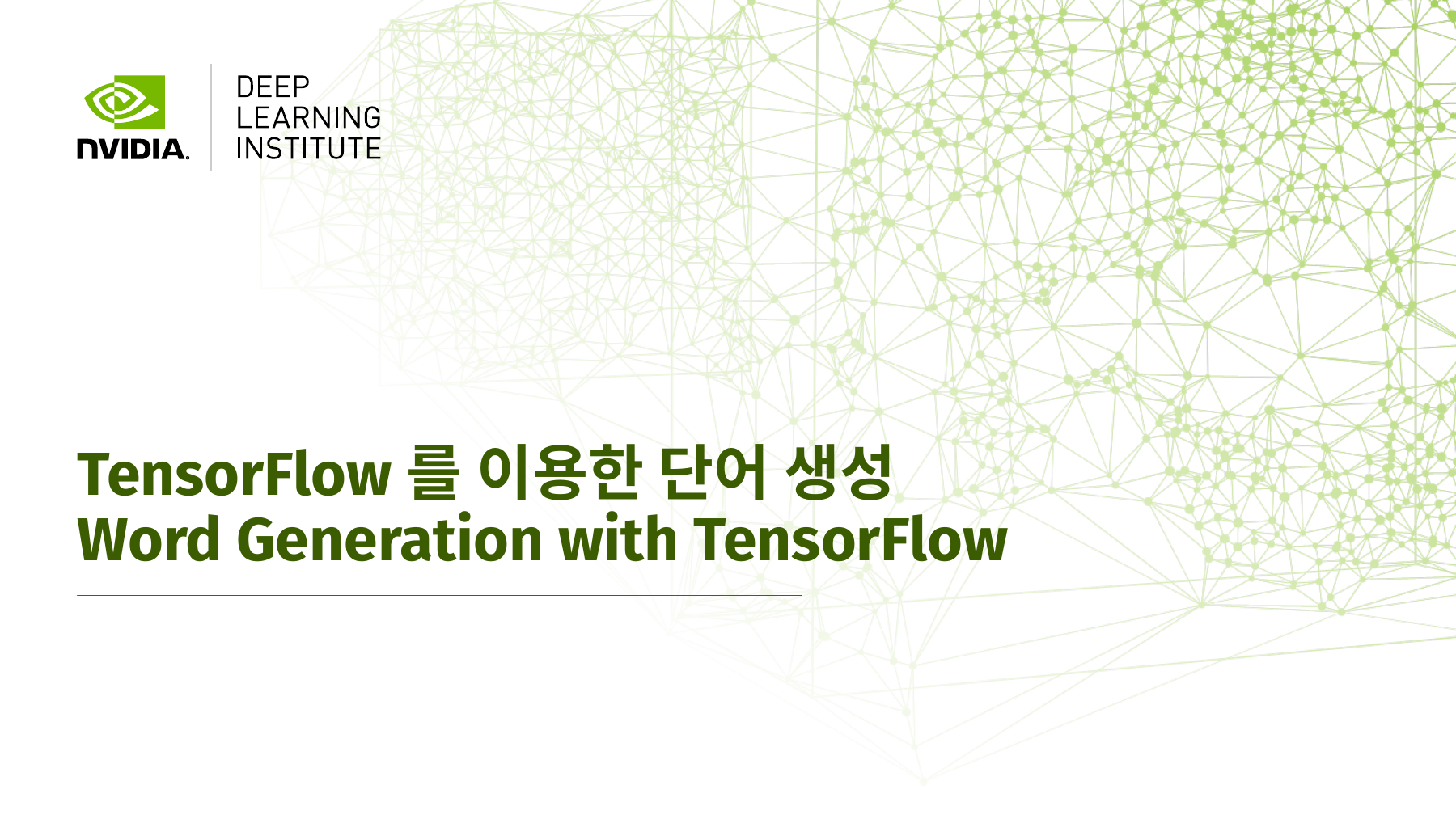

# TensorFlow를 이용한 단어 생성 Word Generation with TensorFlow